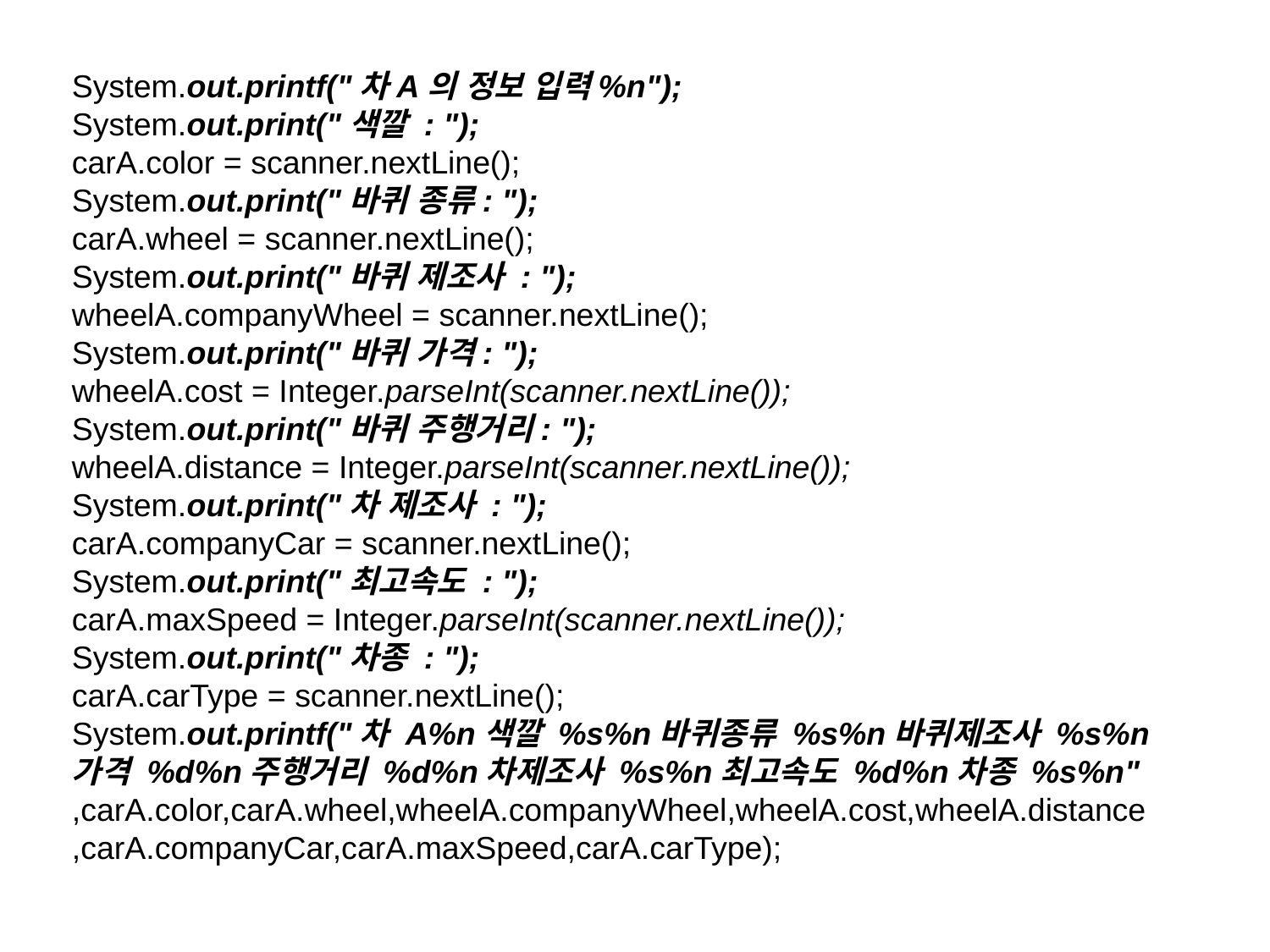

System.out.printf("차A의 정보 입력%n");
System.out.print("색깔 : ");
carA.color = scanner.nextLine();
System.out.print("바퀴 종류: ");
carA.wheel = scanner.nextLine();
System.out.print("바퀴 제조사 : ");
wheelA.companyWheel = scanner.nextLine();
System.out.print("바퀴 가격: ");
wheelA.cost = Integer.parseInt(scanner.nextLine());
System.out.print("바퀴 주행거리: ");
wheelA.distance = Integer.parseInt(scanner.nextLine());
System.out.print("차 제조사 : ");
carA.companyCar = scanner.nextLine();
System.out.print("최고속도 : ");
carA.maxSpeed = Integer.parseInt(scanner.nextLine());
System.out.print("차종 : ");
carA.carType = scanner.nextLine();
System.out.printf("차 A%n색깔 %s%n바퀴종류 %s%n바퀴제조사 %s%n가격 %d%n주행거리 %d%n차제조사 %s%n최고속도 %d%n차종 %s%n"
,carA.color,carA.wheel,wheelA.companyWheel,wheelA.cost,wheelA.distance
,carA.companyCar,carA.maxSpeed,carA.carType);